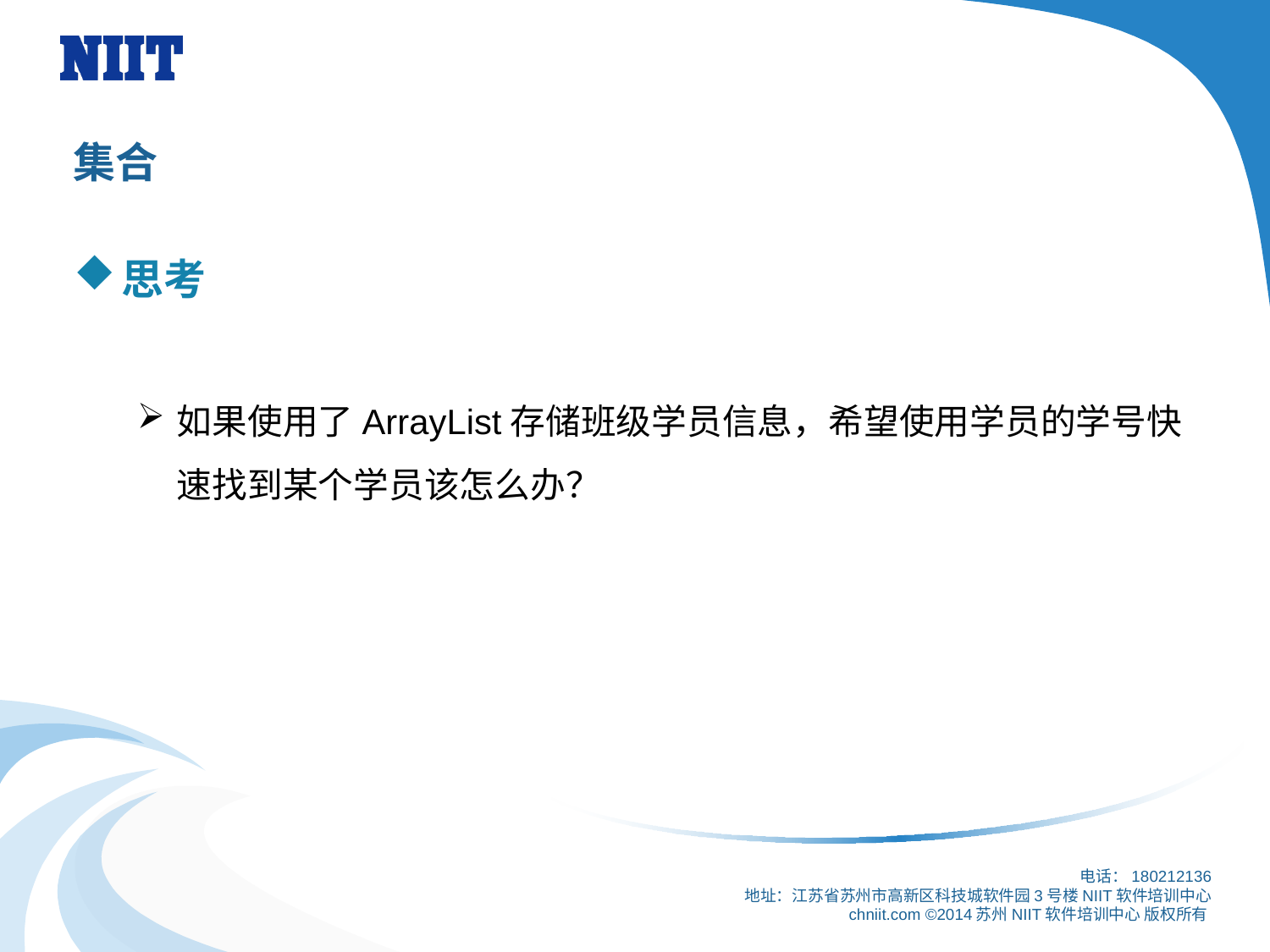

# 集合
思考

如果使用了ArrayList存储班级学员信息，希望使用学员的学号快速找到某个学员该怎么办？